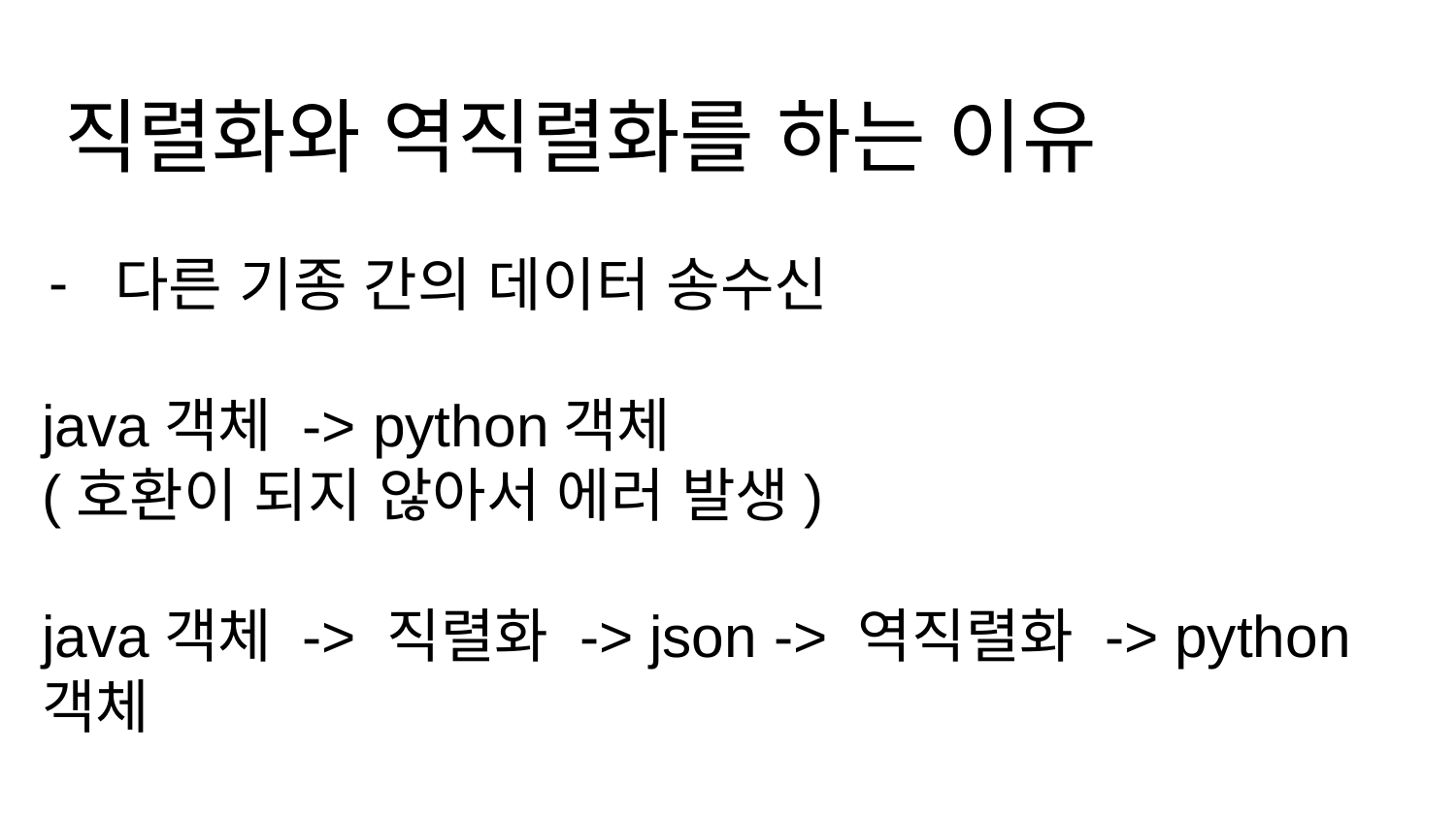

# 직렬화와 역직렬화를 하는 이유
다른 기종 간의 데이터 송수신

java객체 -> python객체
(호환이 되지 않아서 에러 발생)

java객체 -> 직렬화 -> json -> 역직렬화 -> python객체